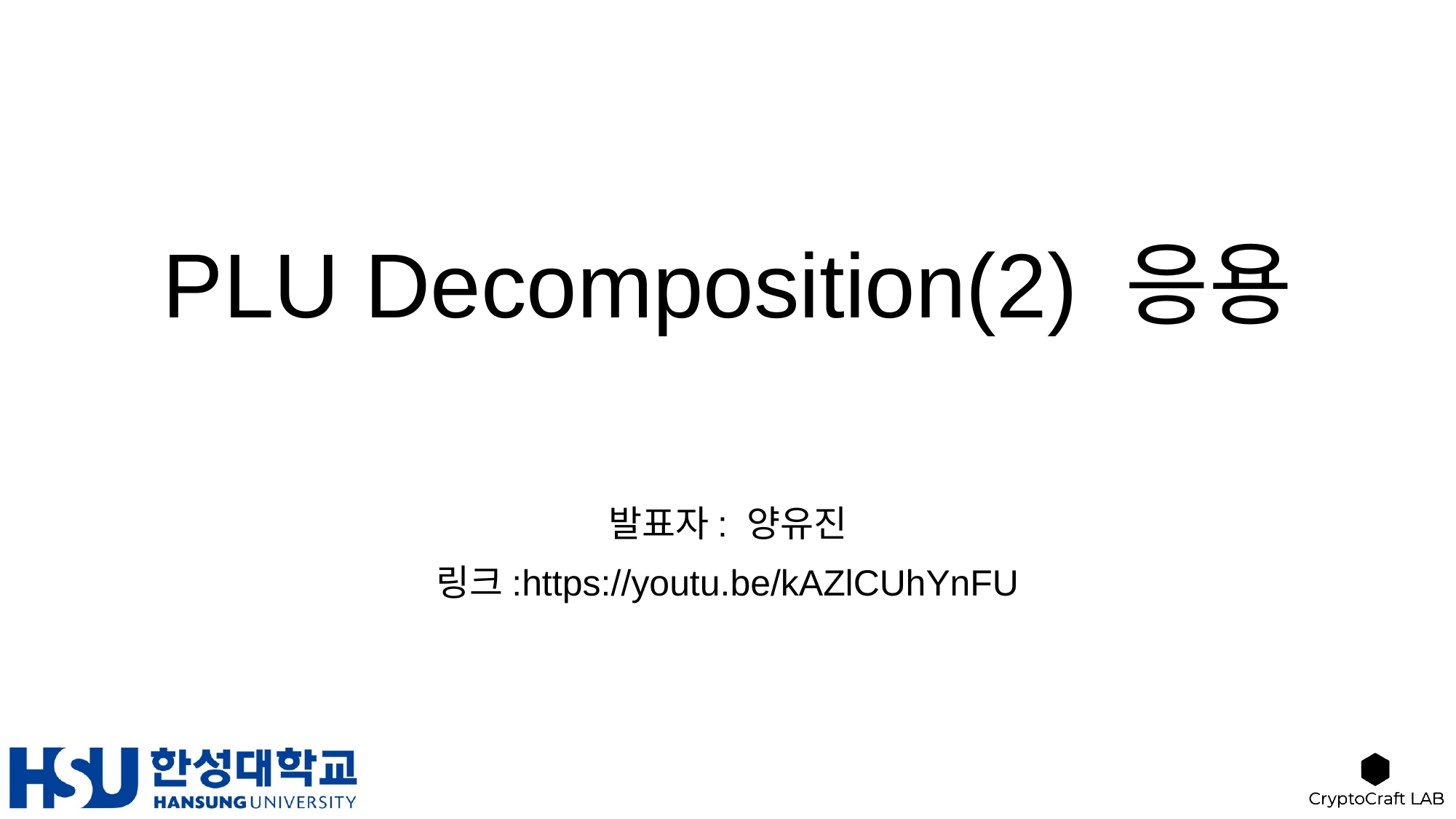

# PLU Decomposition(2) 응용
발표자: 양유진
링크:https://youtu.be/kAZlCUhYnFU